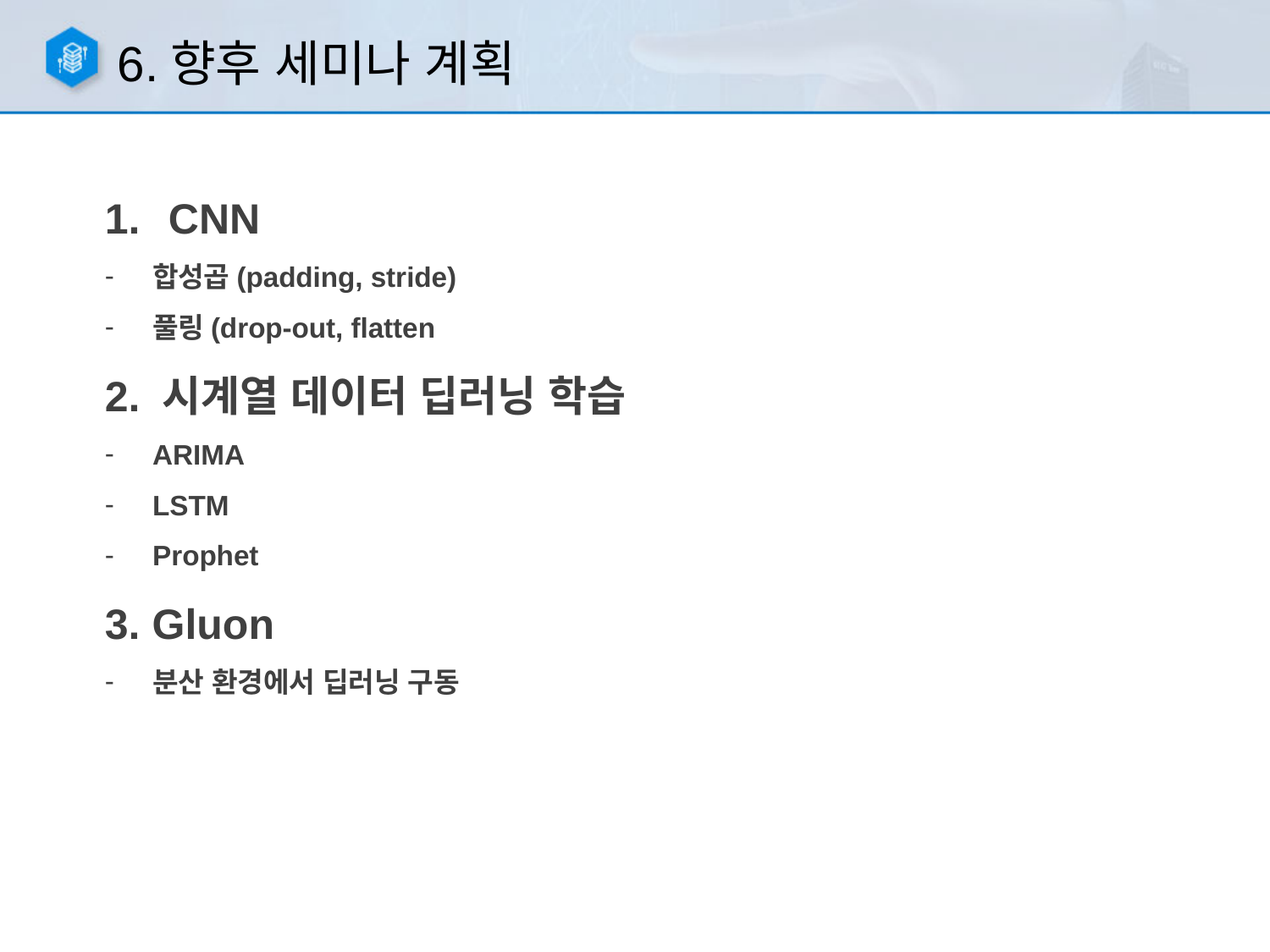

6.향후 세미나 계획
CNN
합성곱(padding, stride)
풀링(drop-out, flatten
2. 시계열 데이터 딥러닝 학습
ARIMA
LSTM
Prophet
3. Gluon
분산 환경에서 딥러닝 구동